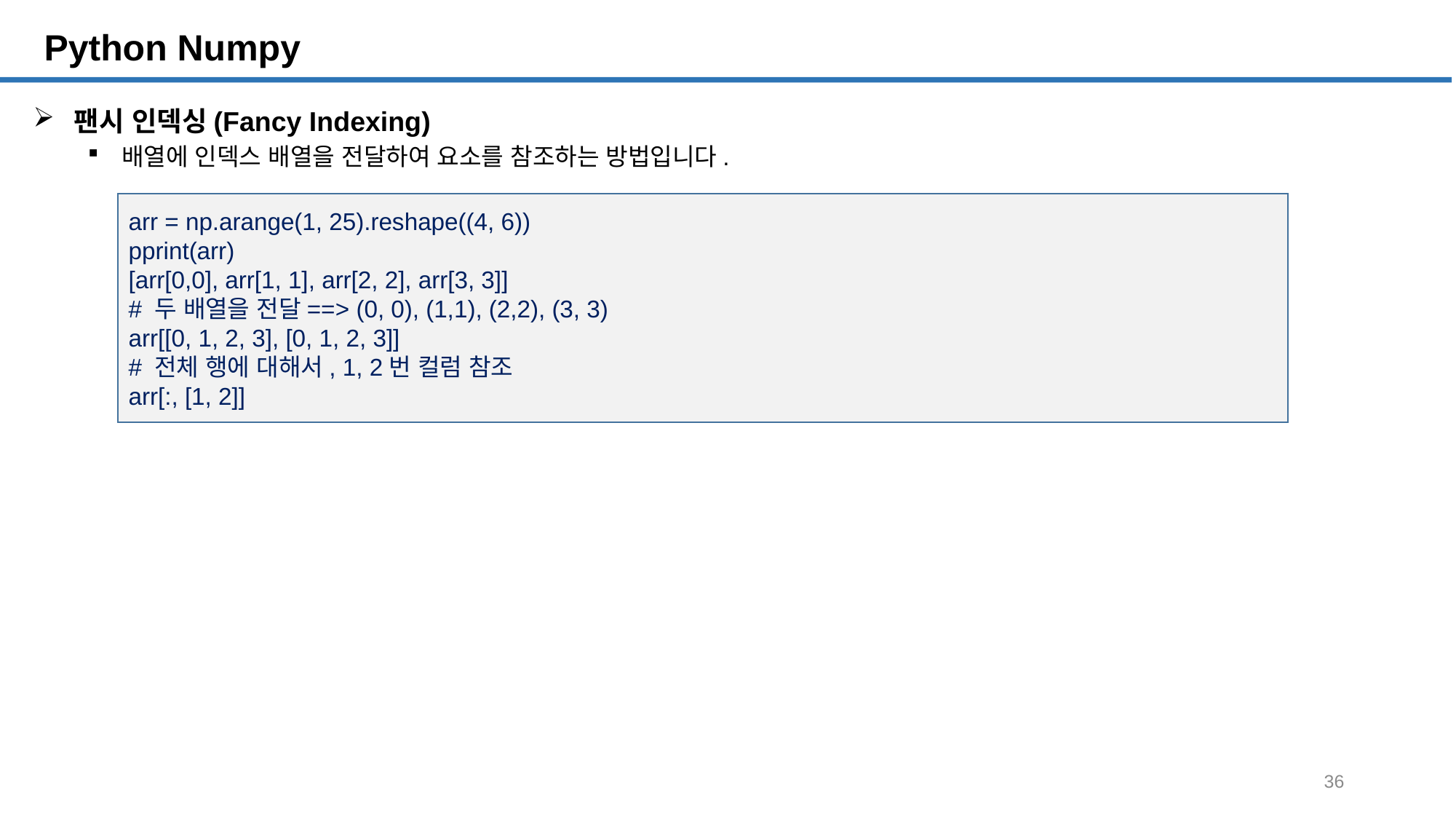

SQL 튜닝 개요
# Python Numpy

팬시 인덱싱(Fancy Indexing)
배열에 인덱스 배열을 전달하여 요소를 참조하는 방법입니다.
arr = np.arange(1, 25).reshape((4, 6))
pprint(arr)
[arr[0,0], arr[1, 1], arr[2, 2], arr[3, 3]]
# 두 배열을 전달==> (0, 0), (1,1), (2,2), (3, 3)
arr[[0, 1, 2, 3], [0, 1, 2, 3]]
# 전체 행에 대해서, 1, 2번 컬럼 참조
arr[:, [1, 2]]
36